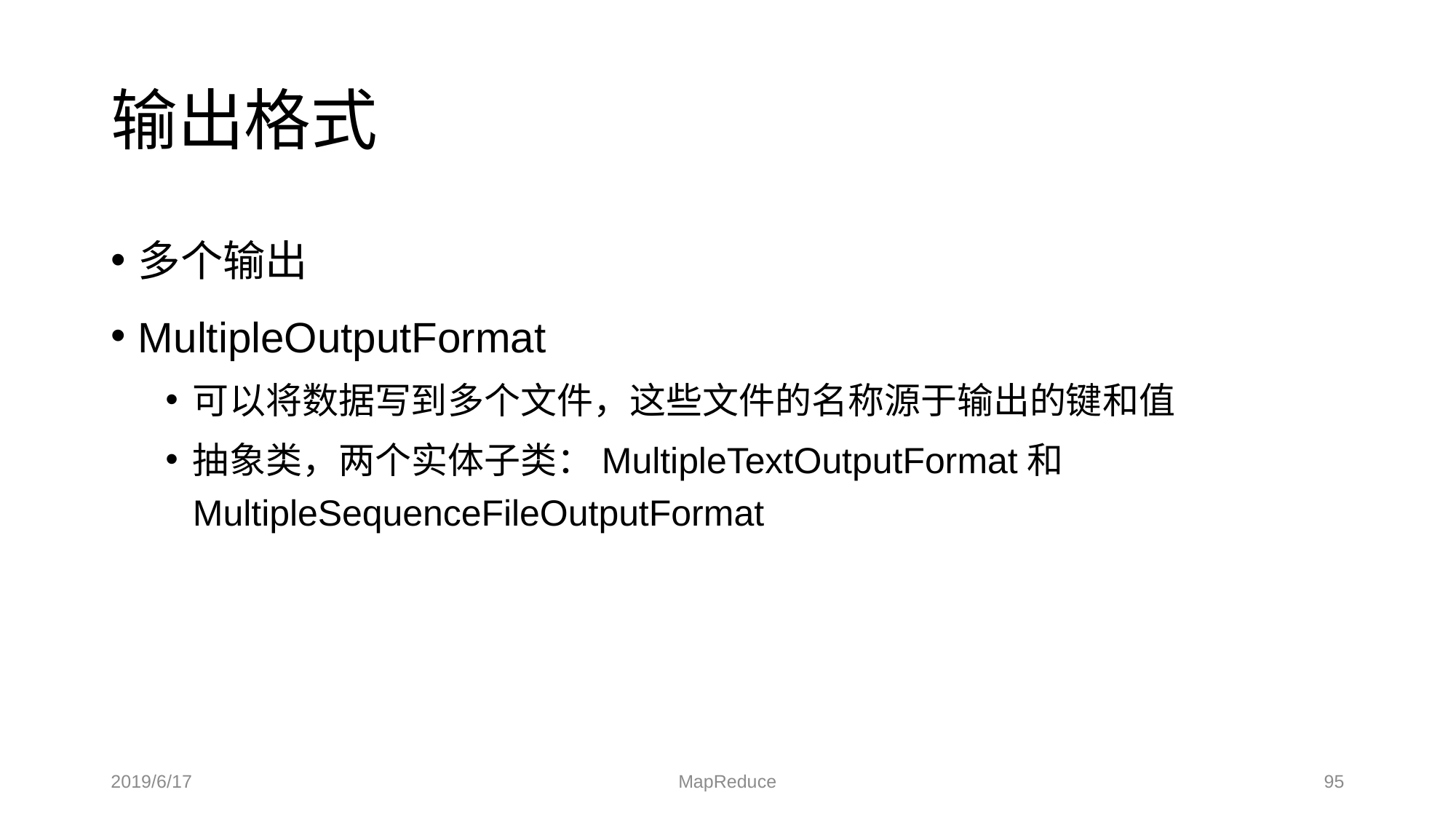

# 输出格式
多个输出
MultipleOutputFormat
可以将数据写到多个文件，这些文件的名称源于输出的键和值
抽象类，两个实体子类：MultipleTextOutputFormat和MultipleSequenceFileOutputFormat

2019/6/17
MapReduce
95